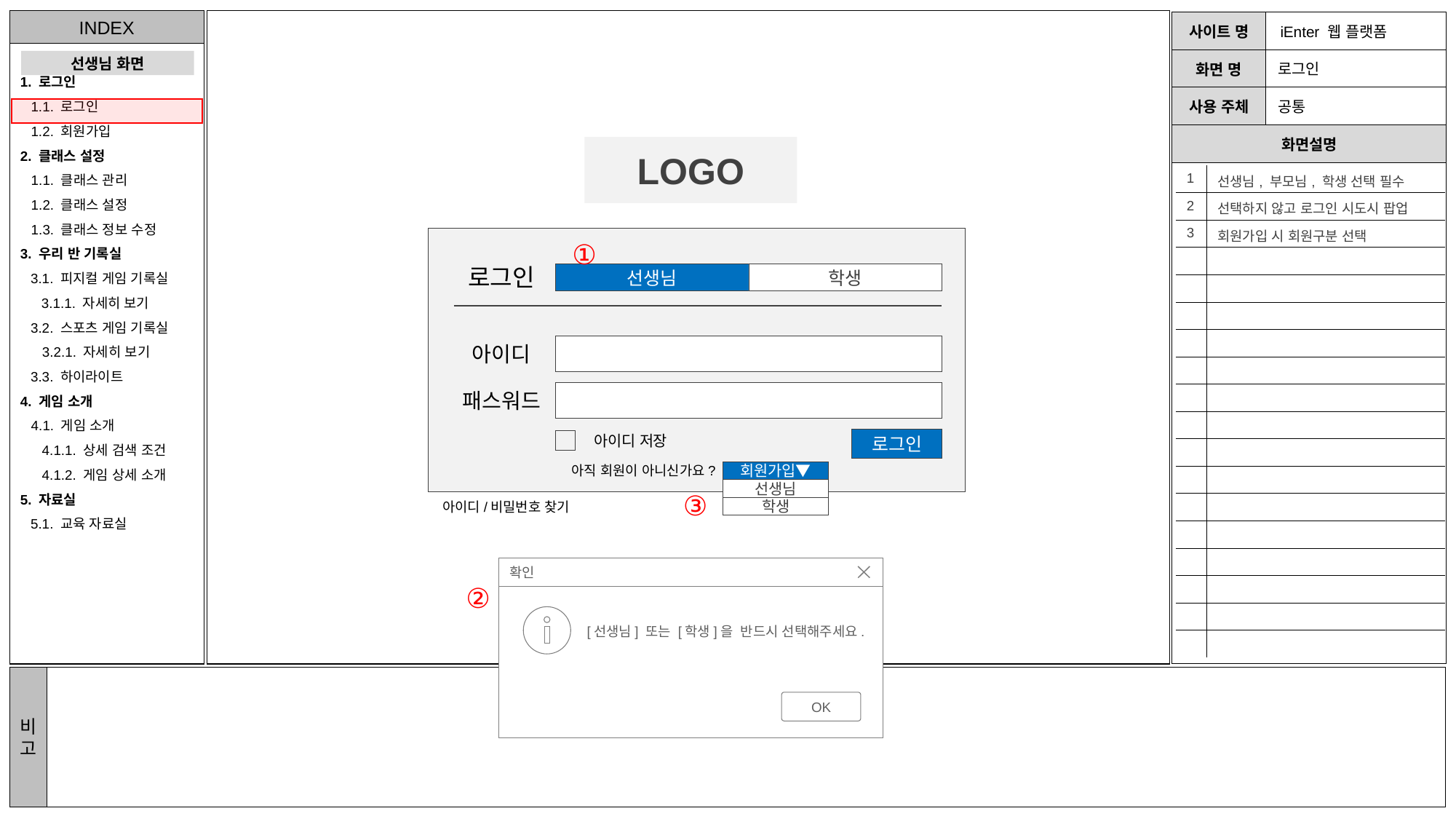

로그인
공통

LOGO
| 1 | 선생님, 부모님, 학생 선택 필수 |
| --- | --- |
| 2 | 선택하지 않고 로그인 시도시 팝업 |
| 3 | 회원가입 시 회원구분 선택 |
|  |  |
|  |  |
|  |  |
|  |  |
|  |  |
|  |  |
|  |  |
|  |  |
|  |  |
|  |  |
|  |  |
|  |  |
|  |  |
|  |  |
|  |  |

로그인
아이디

패스워드

아이디 저장
로그인

①
선생님
학생
아직 회원이 아니신가요?
회원가입▼
선생님
③
아이디/비밀번호 찾기
학생
확인

[선생님] 또는 [학생]을  반드시 선택해주세요.
OK
②